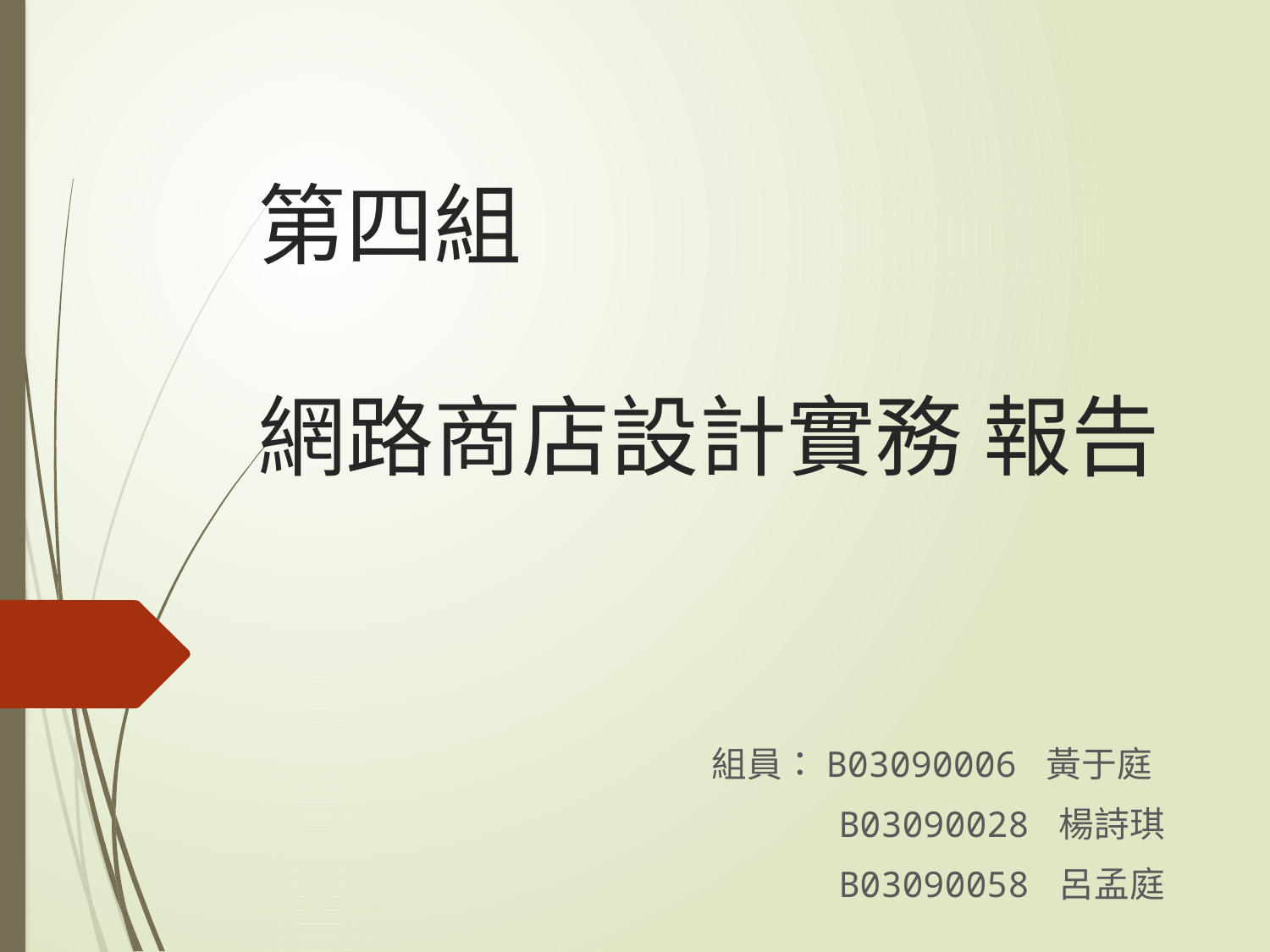

# 第四組 網路商店設計實務 報告
組員：B03090006 黃于庭
      B03090028 楊詩琪
      B03090058 呂孟庭